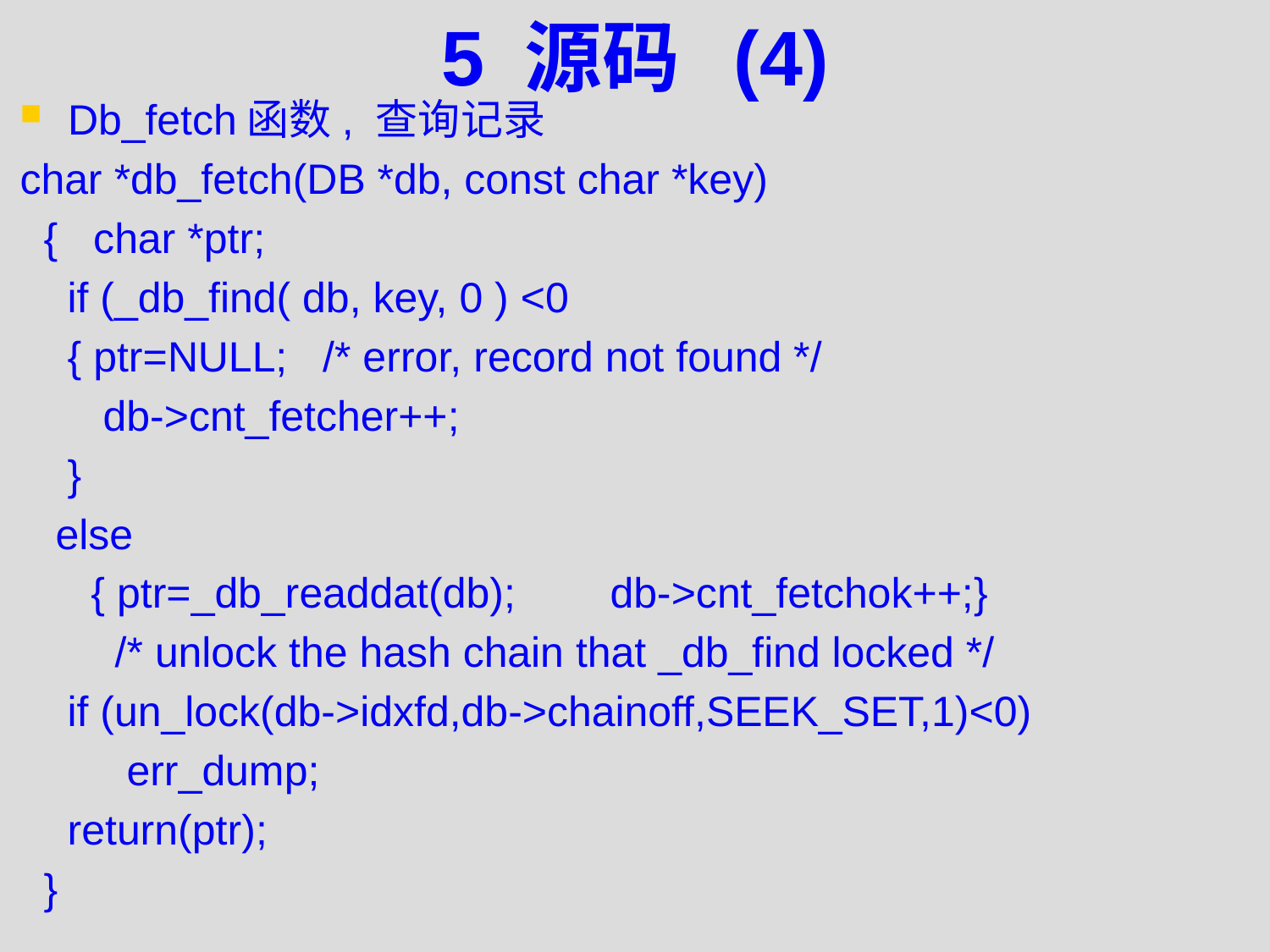

# 5 源码  (4)
Db_fetch函数, 查询记录
char *db_fetch(DB *db, const char *key)
  {   char *ptr;
    if (_db_find( db, key, 0 ) <0
    { ptr=NULL;   /* error, record not found */
       db->cnt_fetcher++;
    }
   else
      { ptr=_db_readdat(db);        db->cnt_fetchok++;}
        /* unlock the hash chain that _db_find locked */
    if (un_lock(db->idxfd,db->chainoff,SEEK_SET,1)<0)
         err_dump;
    return(ptr);
  }